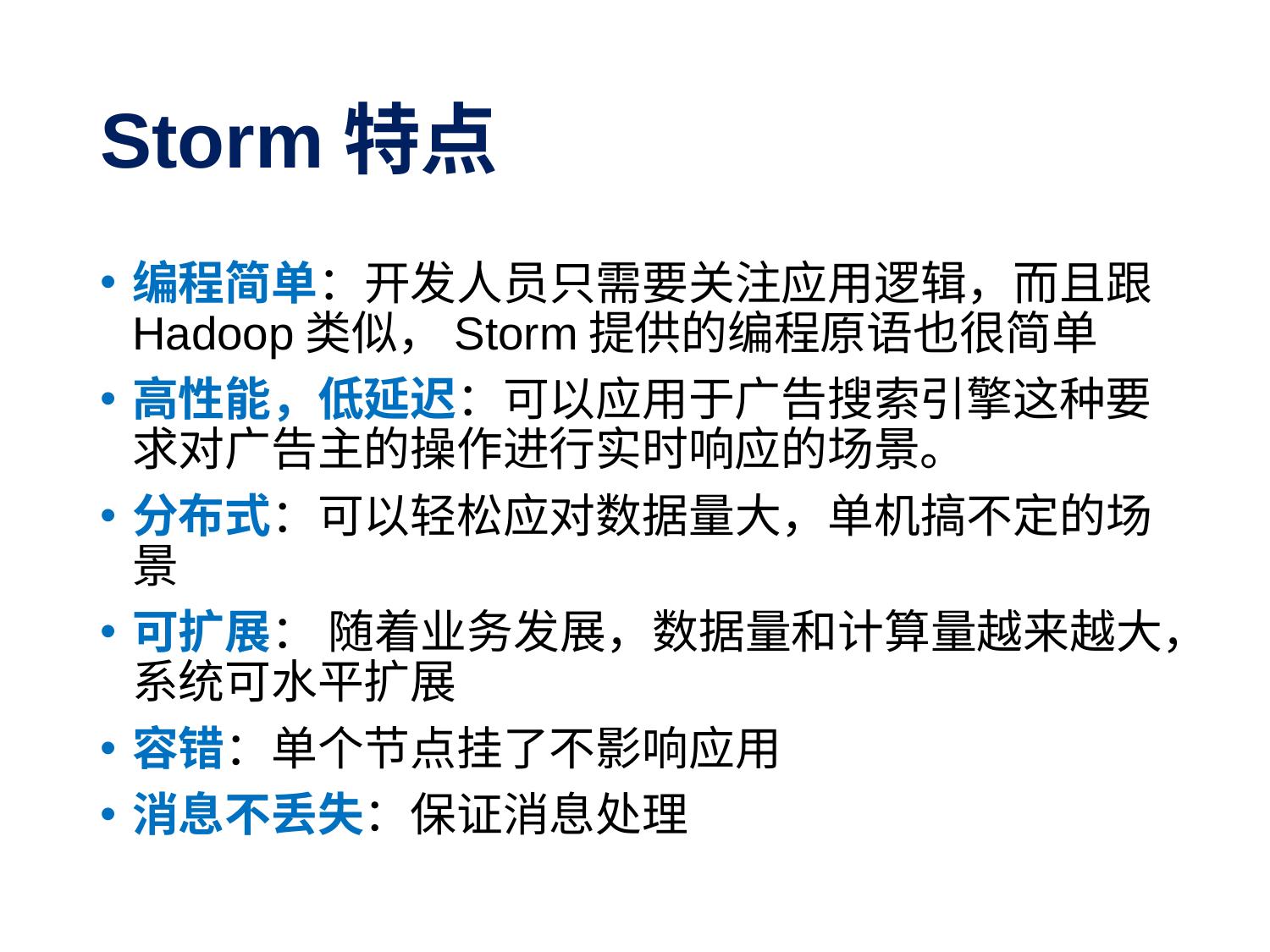

# Storm特点
编程简单：开发人员只需要关注应用逻辑，而且跟Hadoop类似，Storm提供的编程原语也很简单
高性能，低延迟：可以应用于广告搜索引擎这种要求对广告主的操作进行实时响应的场景。
分布式：可以轻松应对数据量大，单机搞不定的场景
可扩展： 随着业务发展，数据量和计算量越来越大，系统可水平扩展
容错：单个节点挂了不影响应用
消息不丢失：保证消息处理